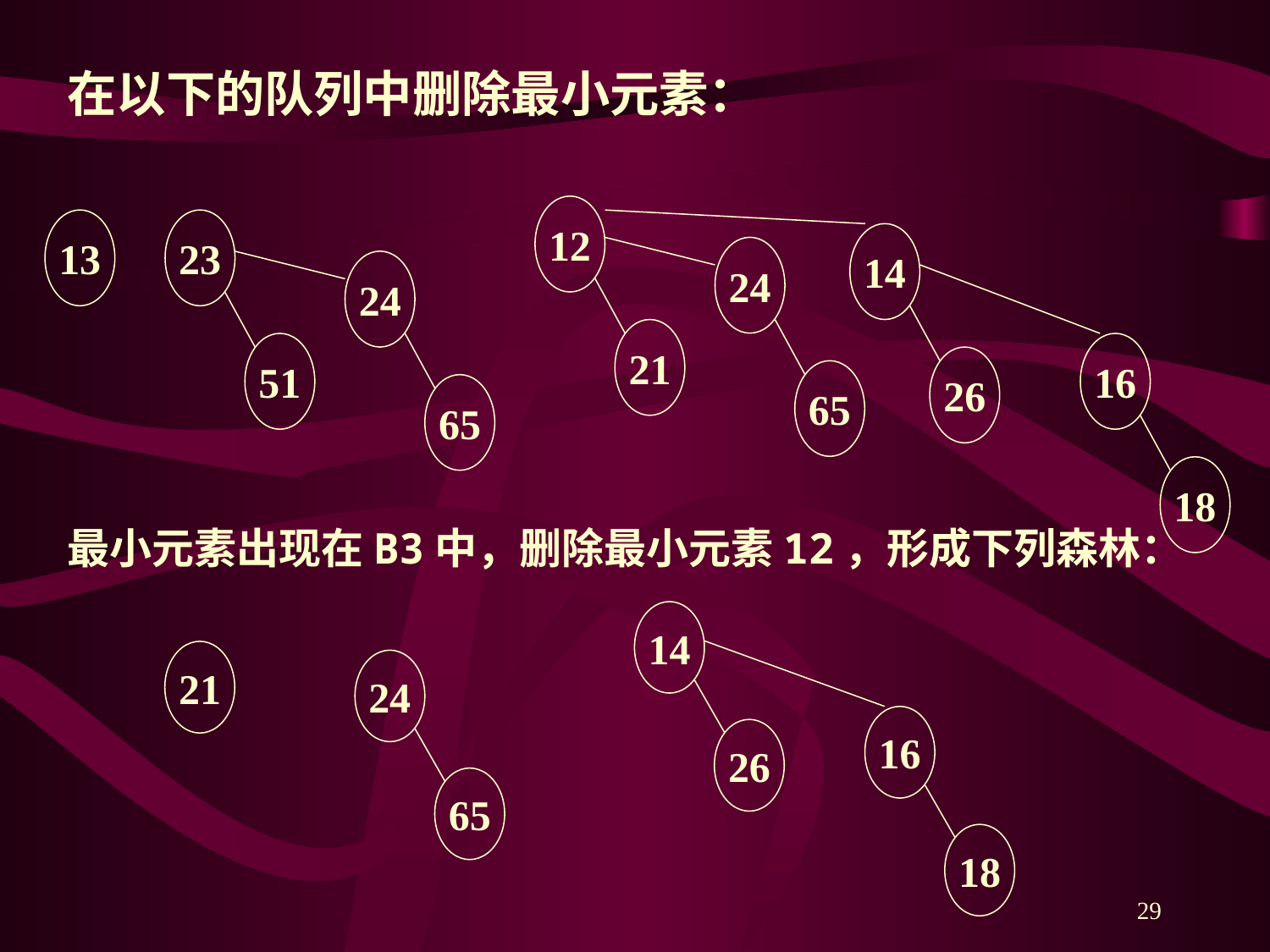

在以下的队列中删除最小元素：
12
13
23

24

51

65

14

24

21

16
26
65

18
最小元素出现在B3中，删除最小元素12，形成下列森林：
14

21
24

16
26

65

18
29